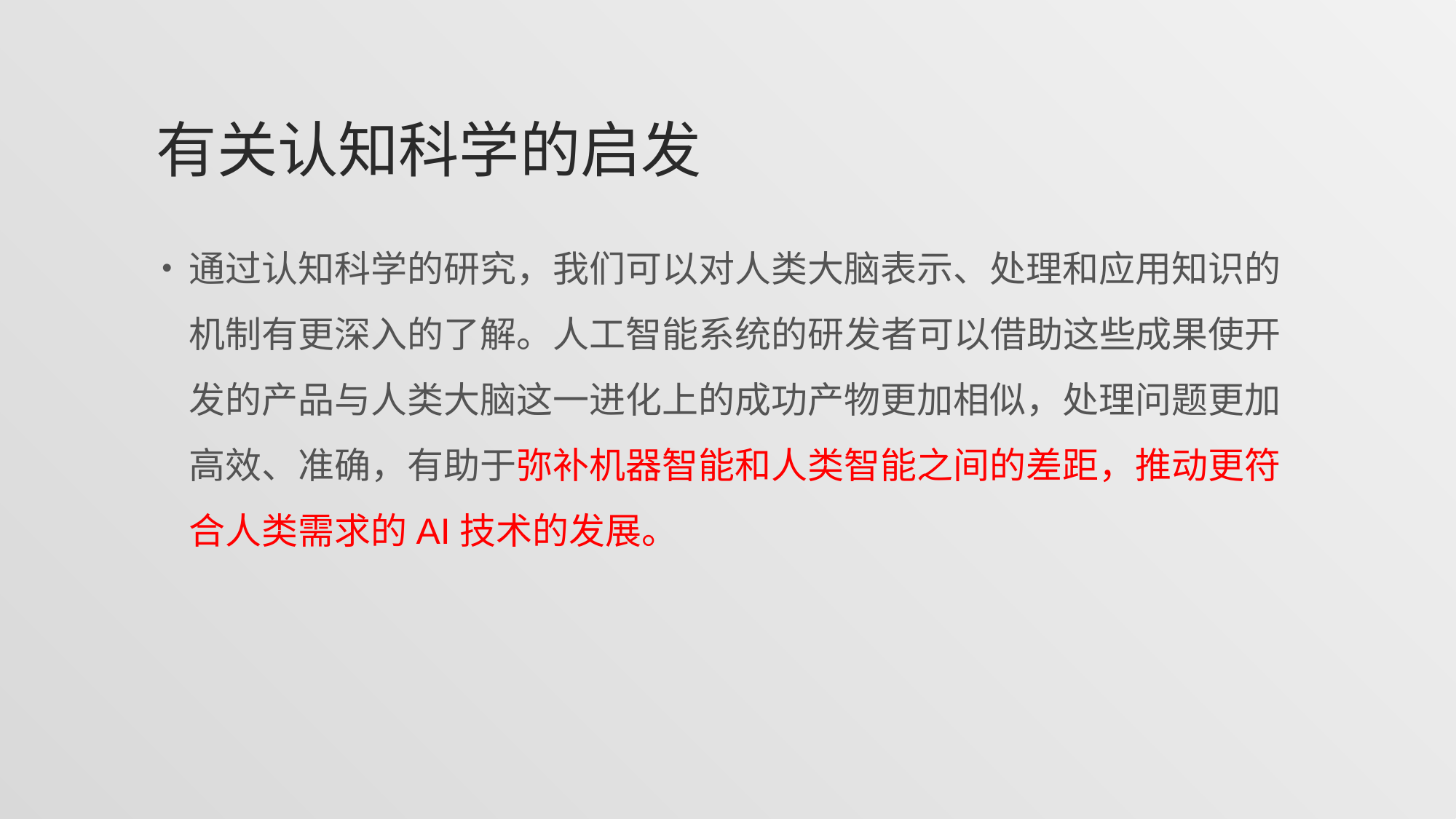

# 有关认知科学的启发
通过认知科学的研究，我们可以对人类大脑表示、处理和应用知识的机制有更深入的了解。人工智能系统的研发者可以借助这些成果使开发的产品与人类大脑这一进化上的成功产物更加相似，处理问题更加高效、准确，有助于弥补机器智能和人类智能之间的差距，推动更符合人类需求的AI技术的发展。